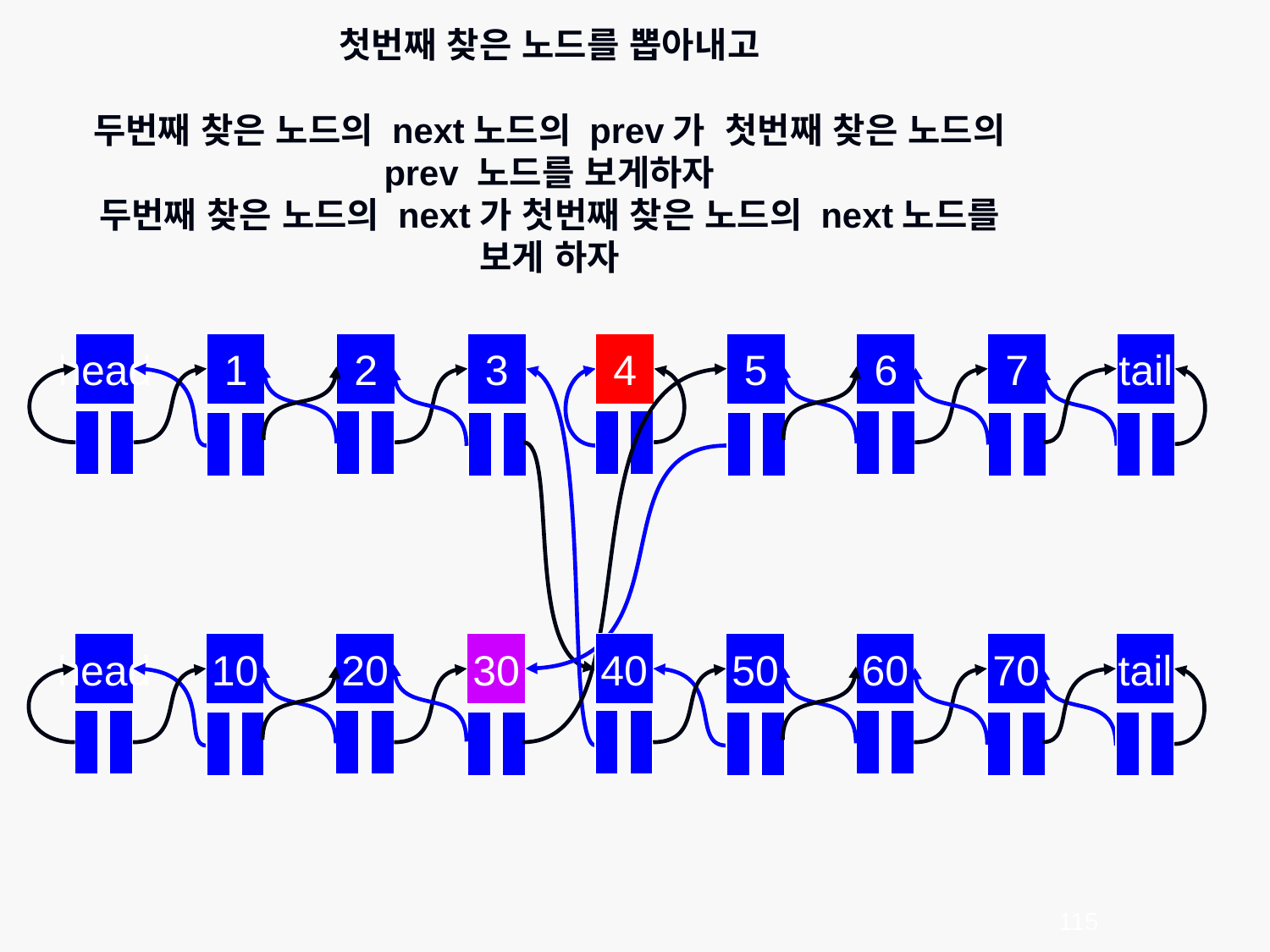

첫번째 찾은 노드를 뽑아내고
두번째 찾은 노드의 next노드의 prev가  첫번째 찾은 노드의 prev 노드를 보게하자
두번째 찾은 노드의 next가 첫번째 찾은 노드의 next노드를 보게 하자
head
1
2
3
4
5
6
7
tail

head
10
20
30
40
50
60
70
tail

115